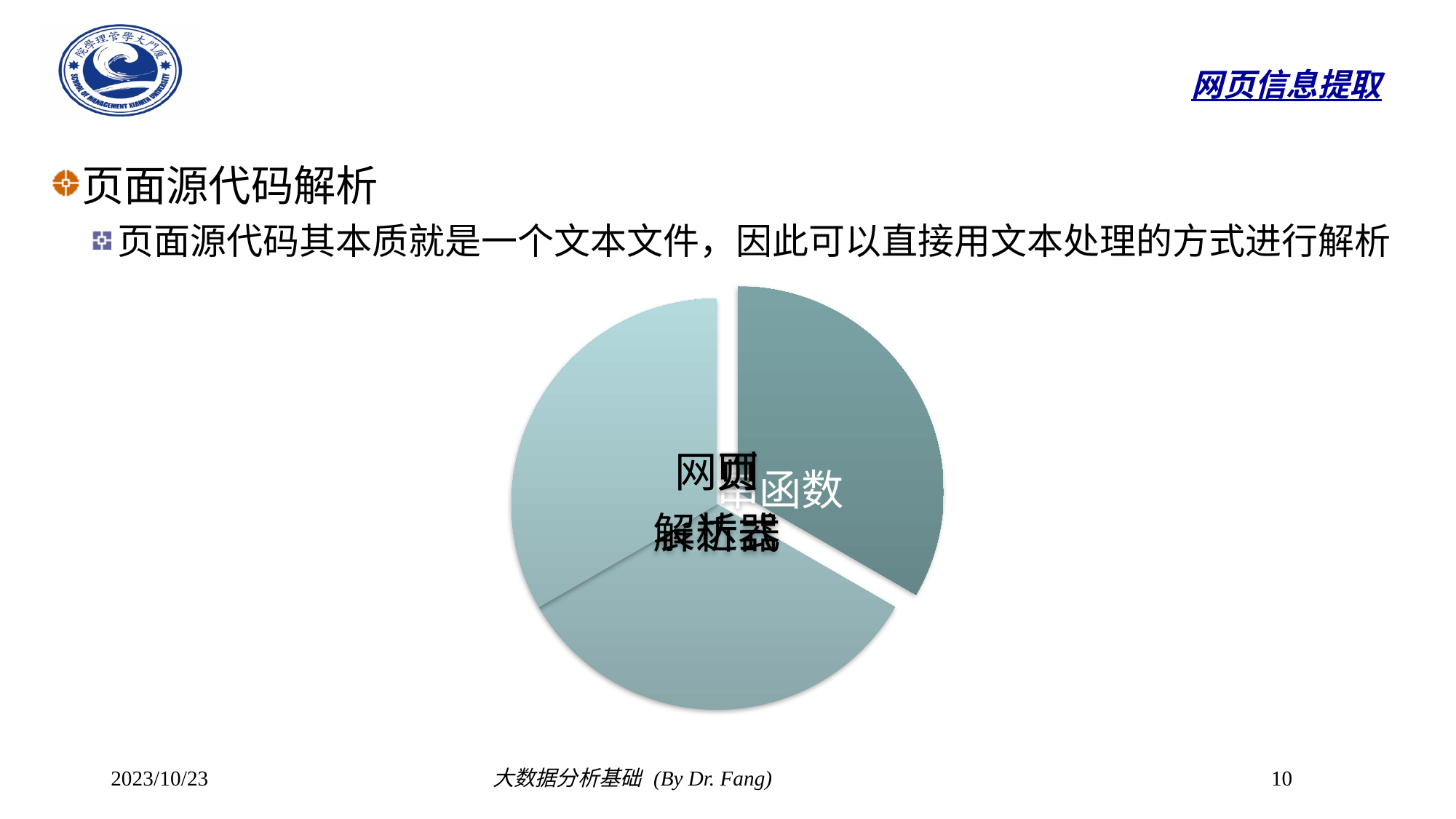

# 网页信息提取
页面源代码解析
页面源代码其本质就是一个文本文件，因此可以直接用文本处理的方式进行解析

字符串函数
正则
表达式
网页
解析器
2023/10/23
大数据分析基础 (By Dr. Fang)
10